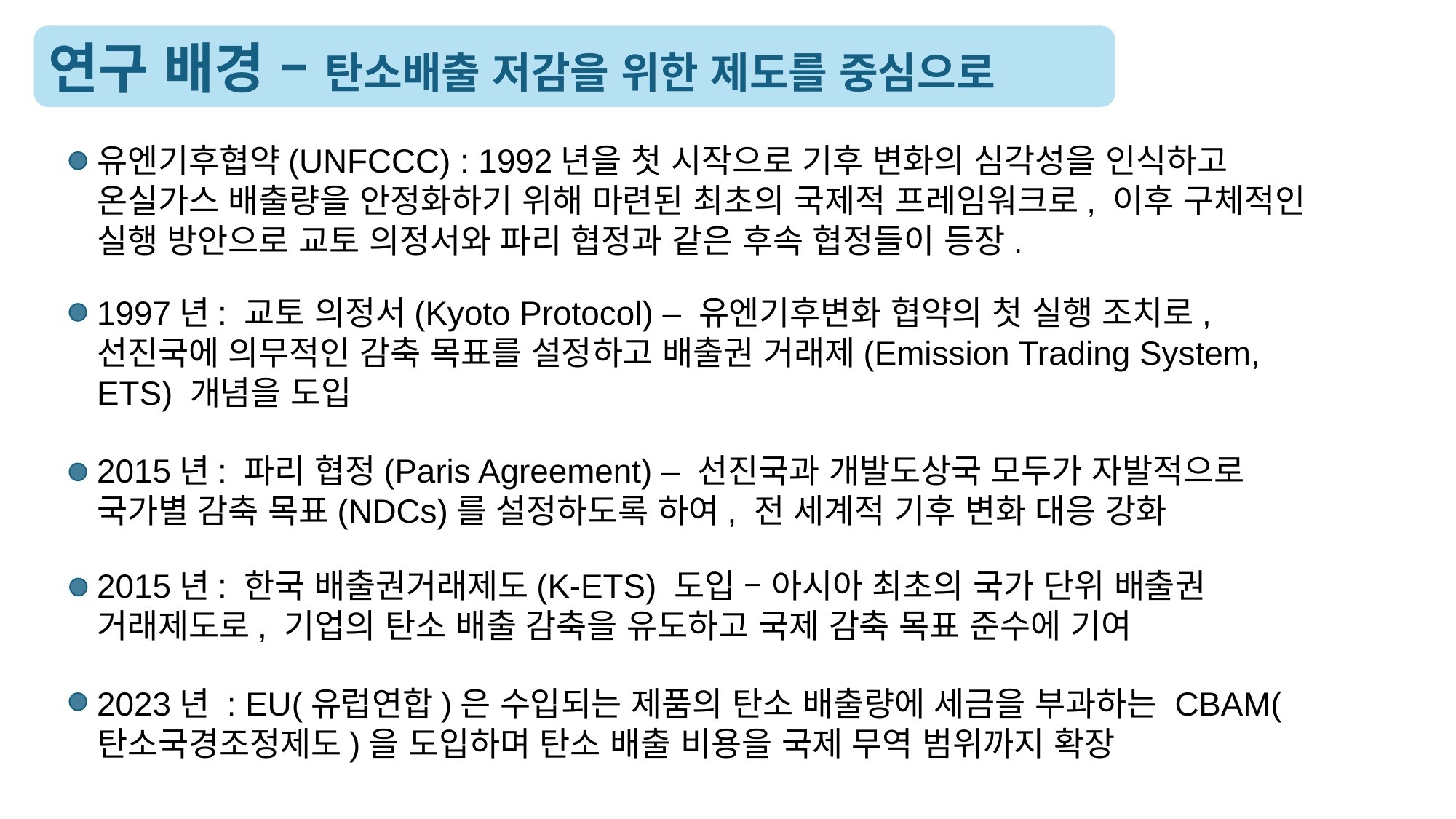

연구 배경 – 탄소배출 저감을 위한 제도를 중심으로
유엔기후협약(UNFCCC) : 1992년을 첫 시작으로 기후 변화의 심각성을 인식하고 온실가스 배출량을 안정화하기 위해 마련된 최초의 국제적 프레임워크로, 이후 구체적인 실행 방안으로 교토 의정서와 파리 협정과 같은 후속 협정들이 등장.

1997년: 교토 의정서(Kyoto Protocol) – 유엔기후변화 협약의 첫 실행 조치로, 선진국에 의무적인 감축 목표를 설정하고 배출권 거래제(Emission Trading System, ETS) 개념을 도입

2015년: 파리 협정(Paris Agreement) – 선진국과 개발도상국 모두가 자발적으로 국가별 감축 목표(NDCs)를 설정하도록 하여, 전 세계적 기후 변화 대응 강화

2015년: 한국 배출권거래제도(K-ETS) 도입 – 아시아 최초의 국가 단위 배출권 거래제도로, 기업의 탄소 배출 감축을 유도하고 국제 감축 목표 준수에 기여

2023년 : EU(유럽연합)은 수입되는 제품의 탄소 배출량에 세금을 부과하는 CBAM(탄소국경조정제도)을 도입하며 탄소 배출 비용을 국제 무역 범위까지 확장